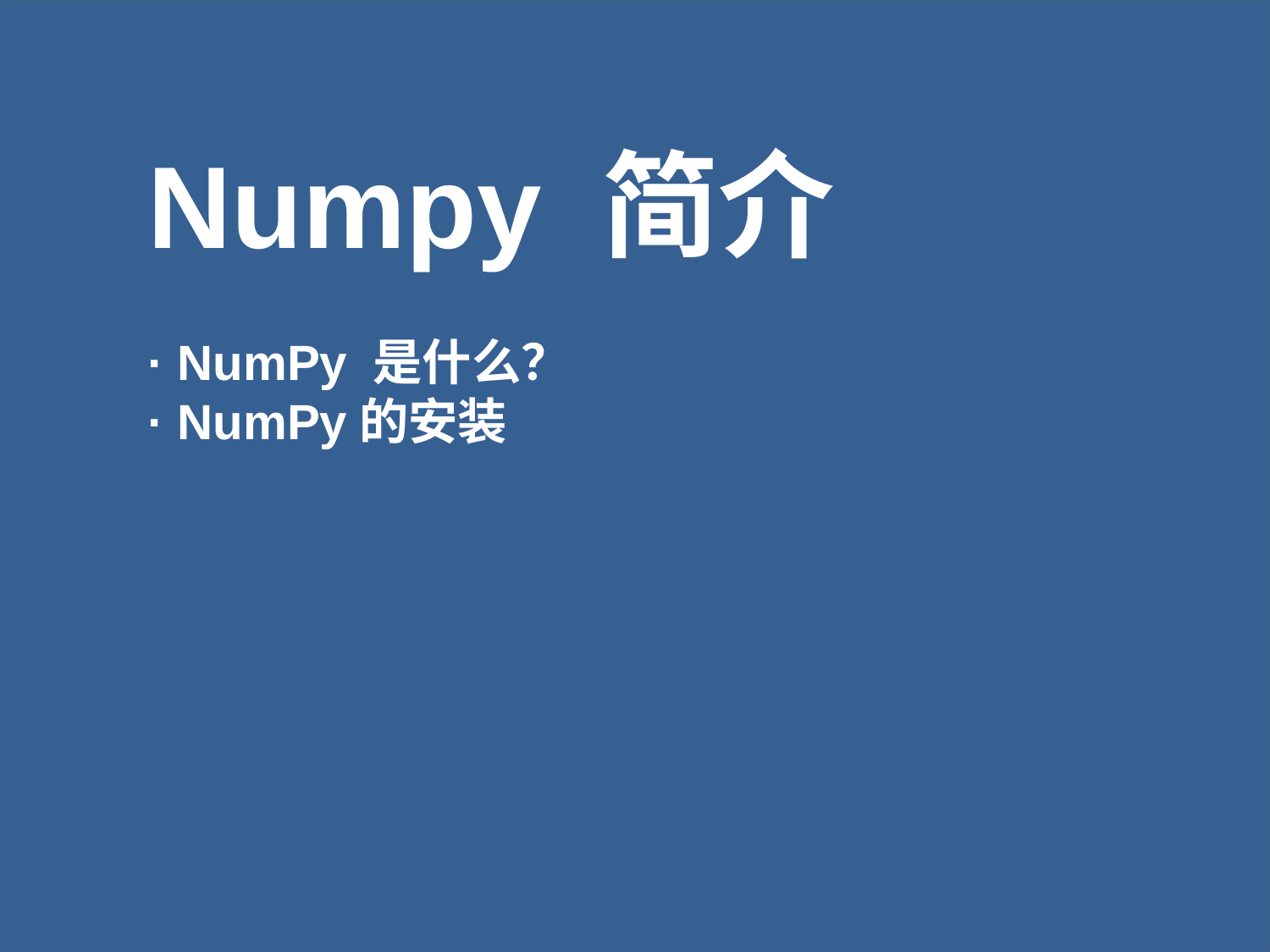

Numpy 简介

· NumPy 是什么？
· NumPy的安装